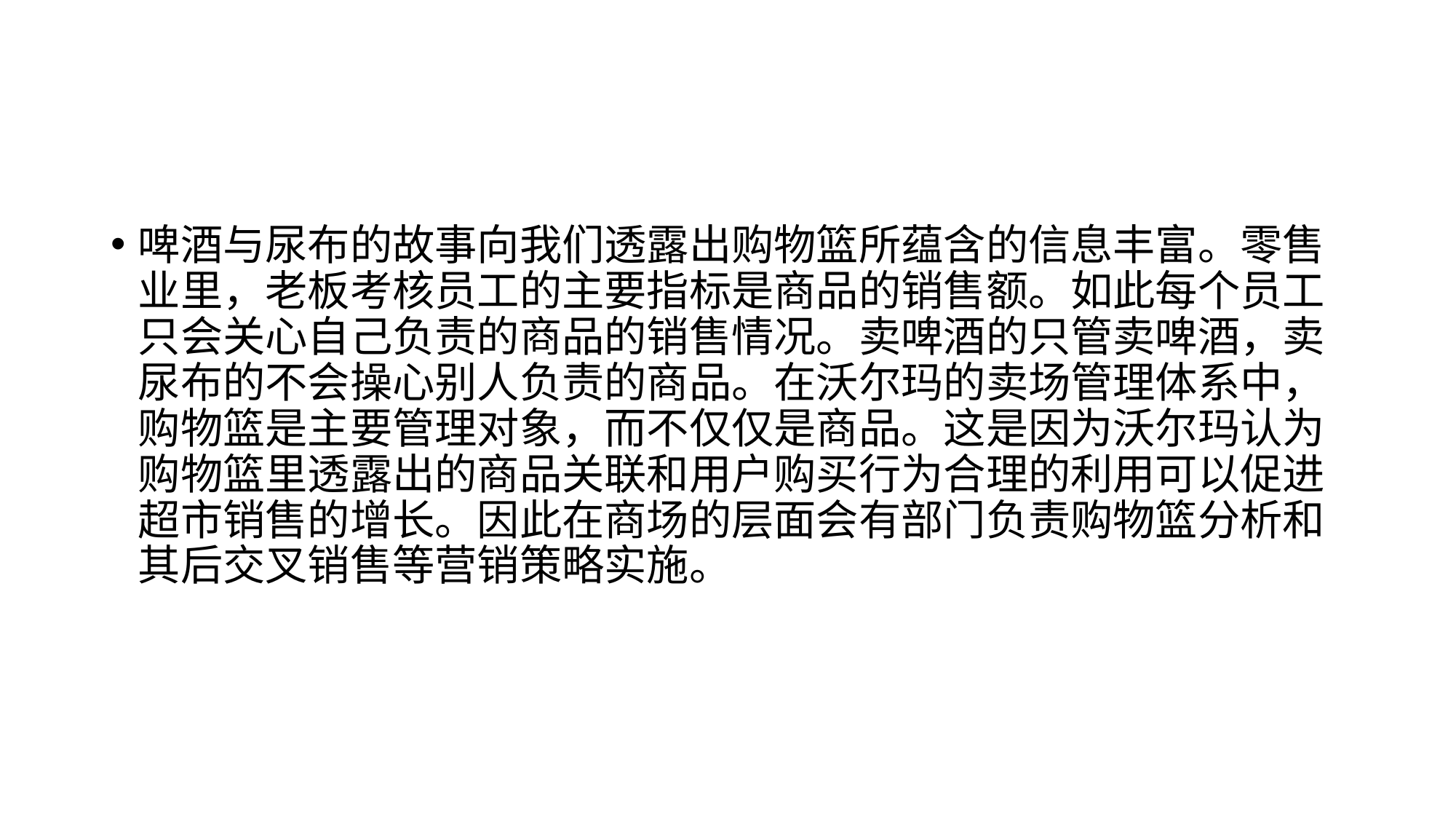

#
啤酒与尿布的故事向我们透露出购物篮所蕴含的信息丰富。零售业里，老板考核员工的主要指标是商品的销售额。如此每个员工只会关心自己负责的商品的销售情况。卖啤酒的只管卖啤酒，卖尿布的不会操心别人负责的商品。在沃尔玛的卖场管理体系中，购物篮是主要管理对象，而不仅仅是商品。这是因为沃尔玛认为购物篮里透露出的商品关联和用户购买行为合理的利用可以促进超市销售的增长。因此在商场的层面会有部门负责购物篮分析和其后交叉销售等营销策略实施。